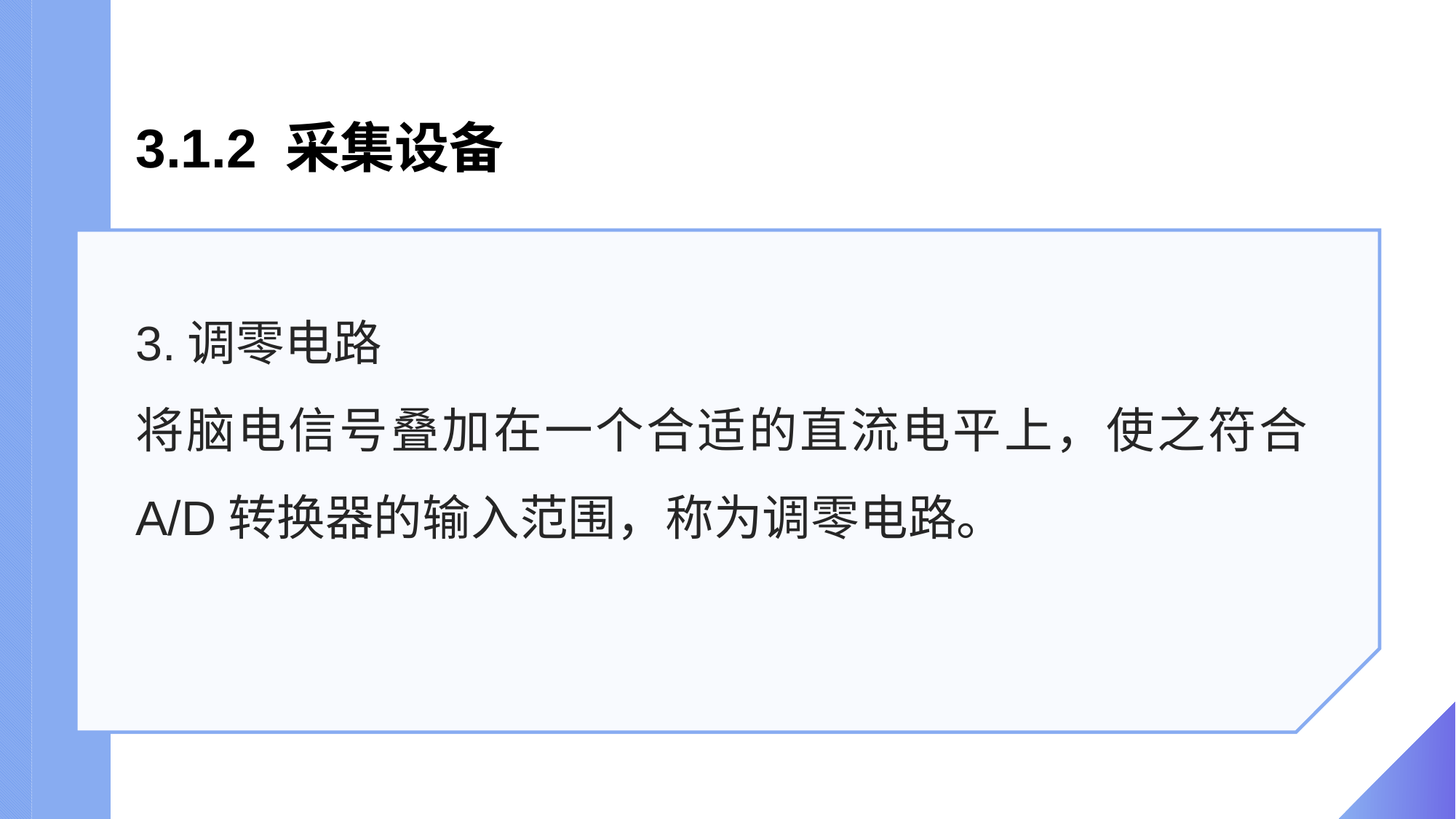

# 3.1.2 采集设备
3.调零电路
将脑电信号叠加在一个合适的直流电平上，使之符合A/D转换器的输入范围，称为调零电路。